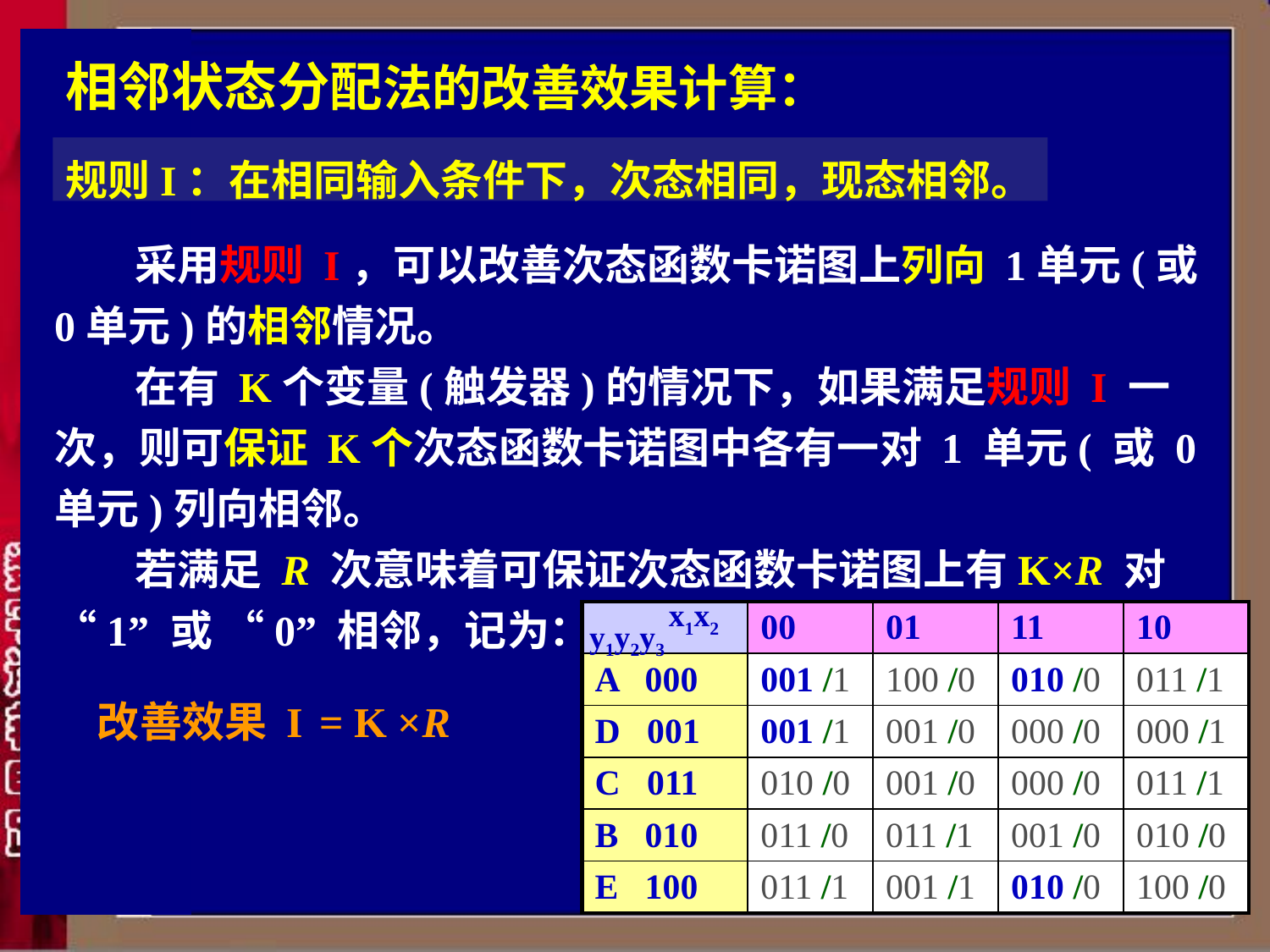

# 相邻状态分配法的改善效果计算：
规则I：在相同输入条件下，次态相同，现态相邻。
采用规则 I，可以改善次态函数卡诺图上列向 1单元(或 0单元)的相邻情况。
在有 K个变量(触发器)的情况下，如果满足规则 I 一次，则可保证 K个次态函数卡诺图中各有一对 1 单元( 或 0 单元)列向相邻。
若满足 R 次意味着可保证次态函数卡诺图上有K×R 对 “1” 或 “0” 相邻，记为：
x1x2
y1y2y3
|  | 00 | 01 | 11 | 10 |
| --- | --- | --- | --- | --- |
| A 000 | 001 /1 | 100 /0 | 010 /0 | 011 /1 |
| D 001 | 001 /1 | 001 /0 | 000 /0 | 000 /1 |
| C 011 | 010 /0 | 001 /0 | 000 /0 | 011 /1 |
| B 010 | 011 /0 | 011 /1 | 001 /0 | 010 /0 |
| E 100 | 011 /1 | 001 /1 | 010 /0 | 100 /0 |
改善效果 I  = K ×R